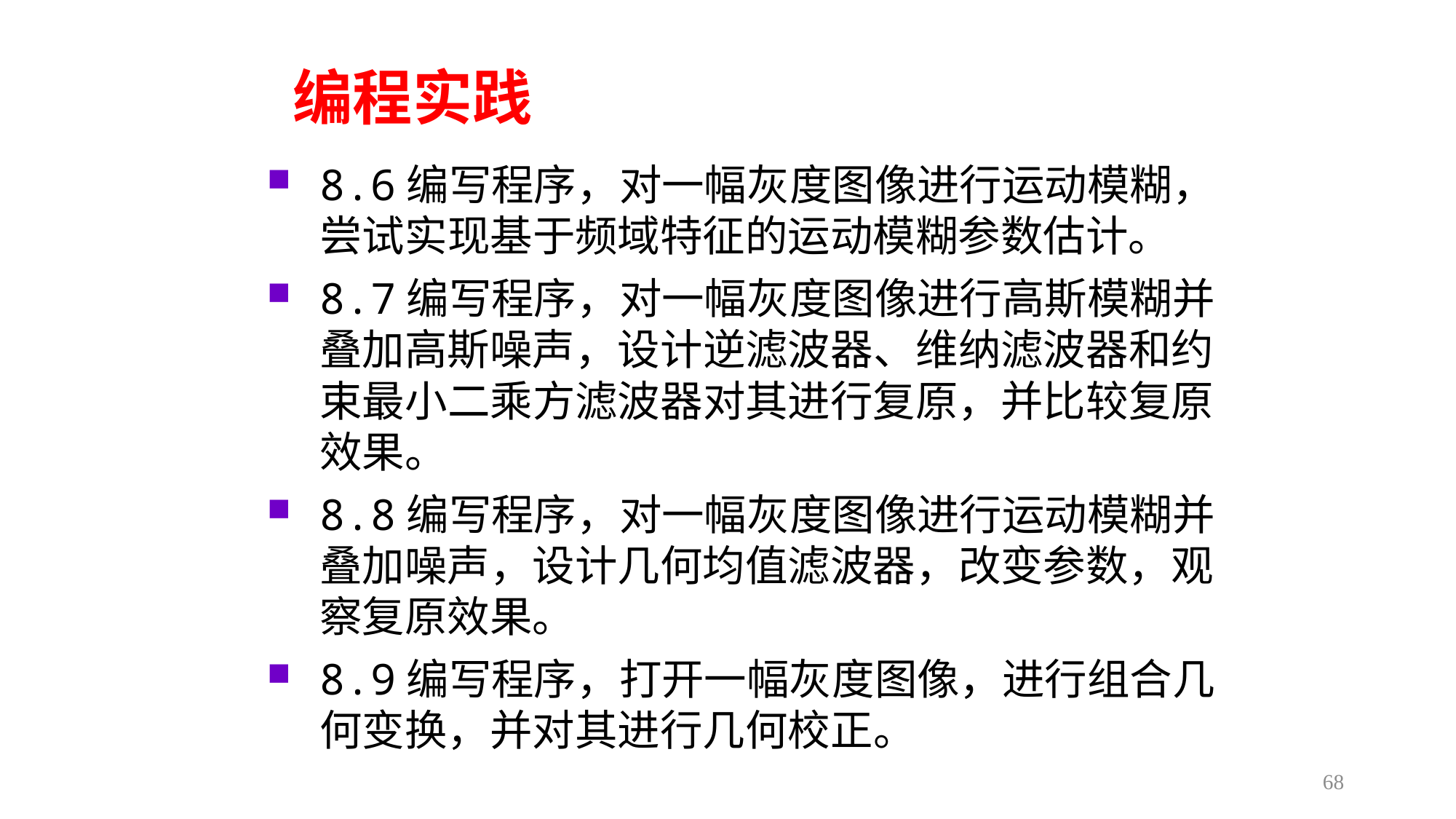

编程实践
8.6编写程序，对一幅灰度图像进行运动模糊，尝试实现基于频域特征的运动模糊参数估计。
8.7编写程序，对一幅灰度图像进行高斯模糊并叠加高斯噪声，设计逆滤波器、维纳滤波器和约束最小二乘方滤波器对其进行复原，并比较复原效果。
8.8编写程序，对一幅灰度图像进行运动模糊并叠加噪声，设计几何均值滤波器，改变参数，观察复原效果。
8.9编写程序，打开一幅灰度图像，进行组合几何变换，并对其进行几何校正。
68